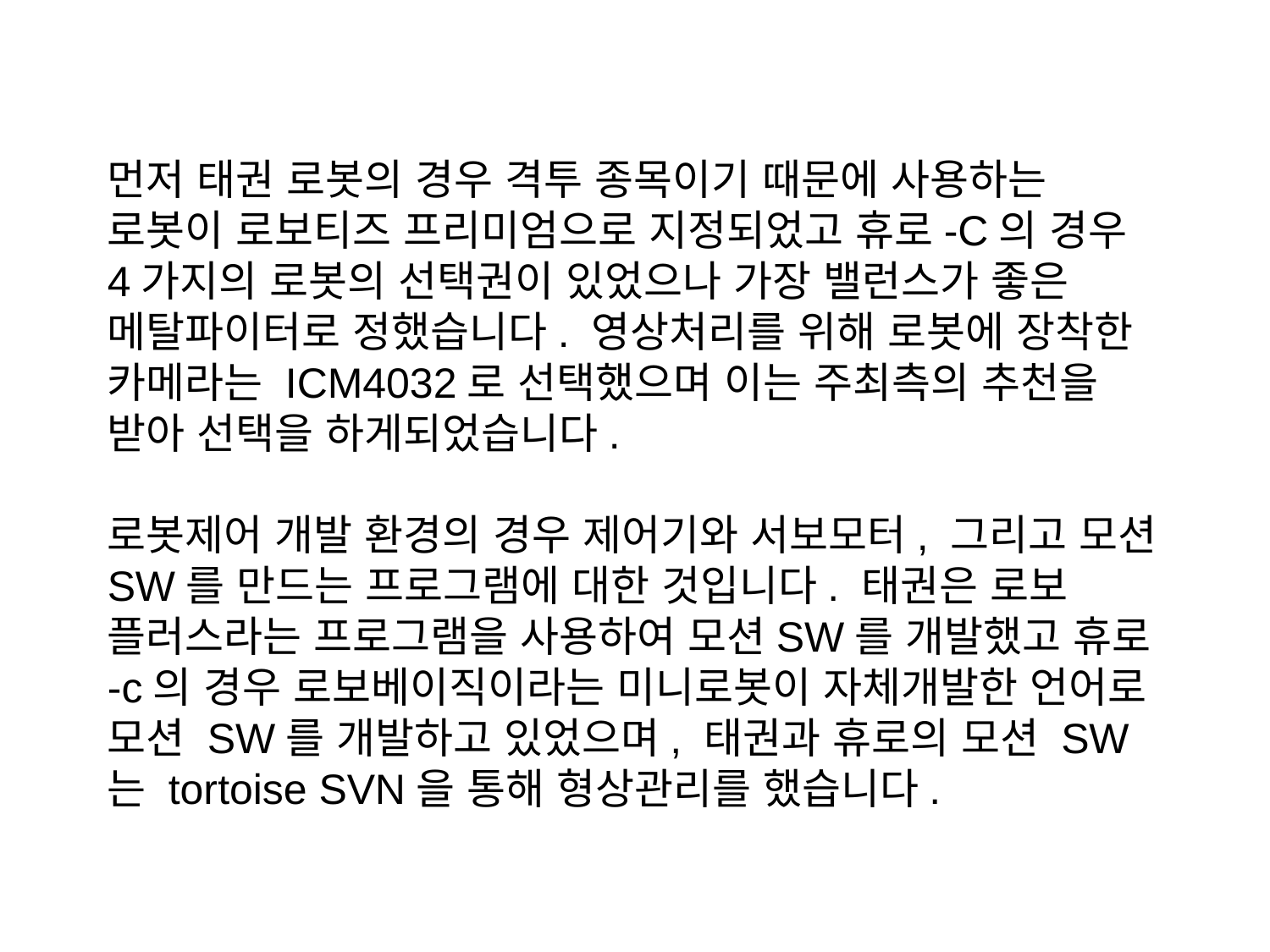

먼저 태권 로봇의 경우 격투 종목이기 때문에 사용하는 로봇이 로보티즈 프리미엄으로 지정되었고 휴로-C의 경우 4가지의 로봇의 선택권이 있었으나 가장 밸런스가 좋은 메탈파이터로 정했습니다. 영상처리를 위해 로봇에 장착한 카메라는 ICM4032로 선택했으며 이는 주최측의 추천을 받아 선택을 하게되었습니다.

로봇제어 개발 환경의 경우 제어기와 서보모터, 그리고 모션 SW를 만드는 프로그램에 대한 것입니다. 태권은 로보 플러스라는 프로그램을 사용하여 모션SW를 개발했고 휴로-c의 경우 로보베이직이라는 미니로봇이 자체개발한 언어로 모션 SW를 개발하고 있었으며, 태권과 휴로의 모션 SW는 tortoise SVN을 통해 형상관리를 했습니다.